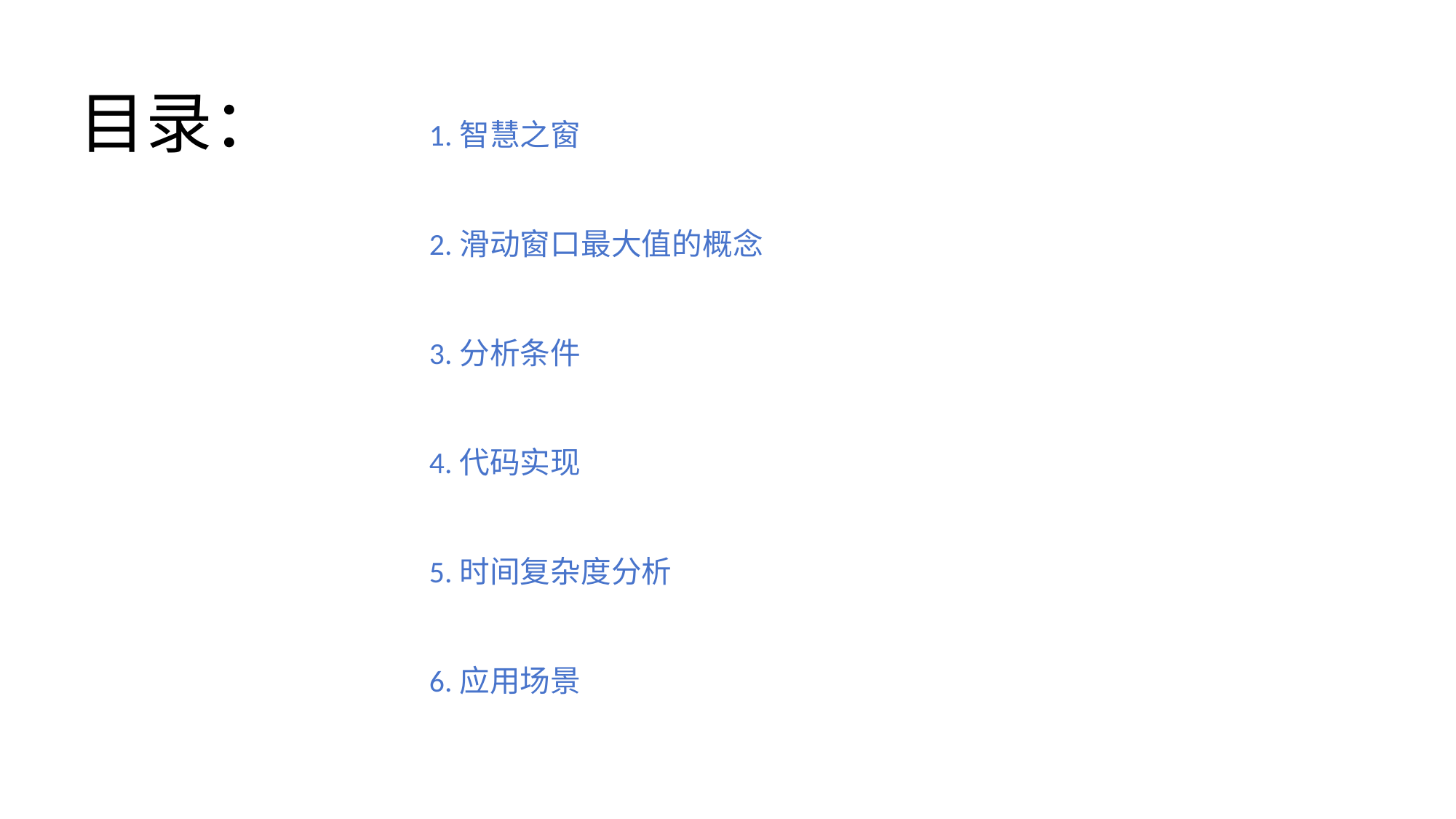

# 目录：
1.智慧之窗

2.滑动窗口最大值的概念

3.分析条件

4.代码实现

5.时间复杂度分析

6.应用场景